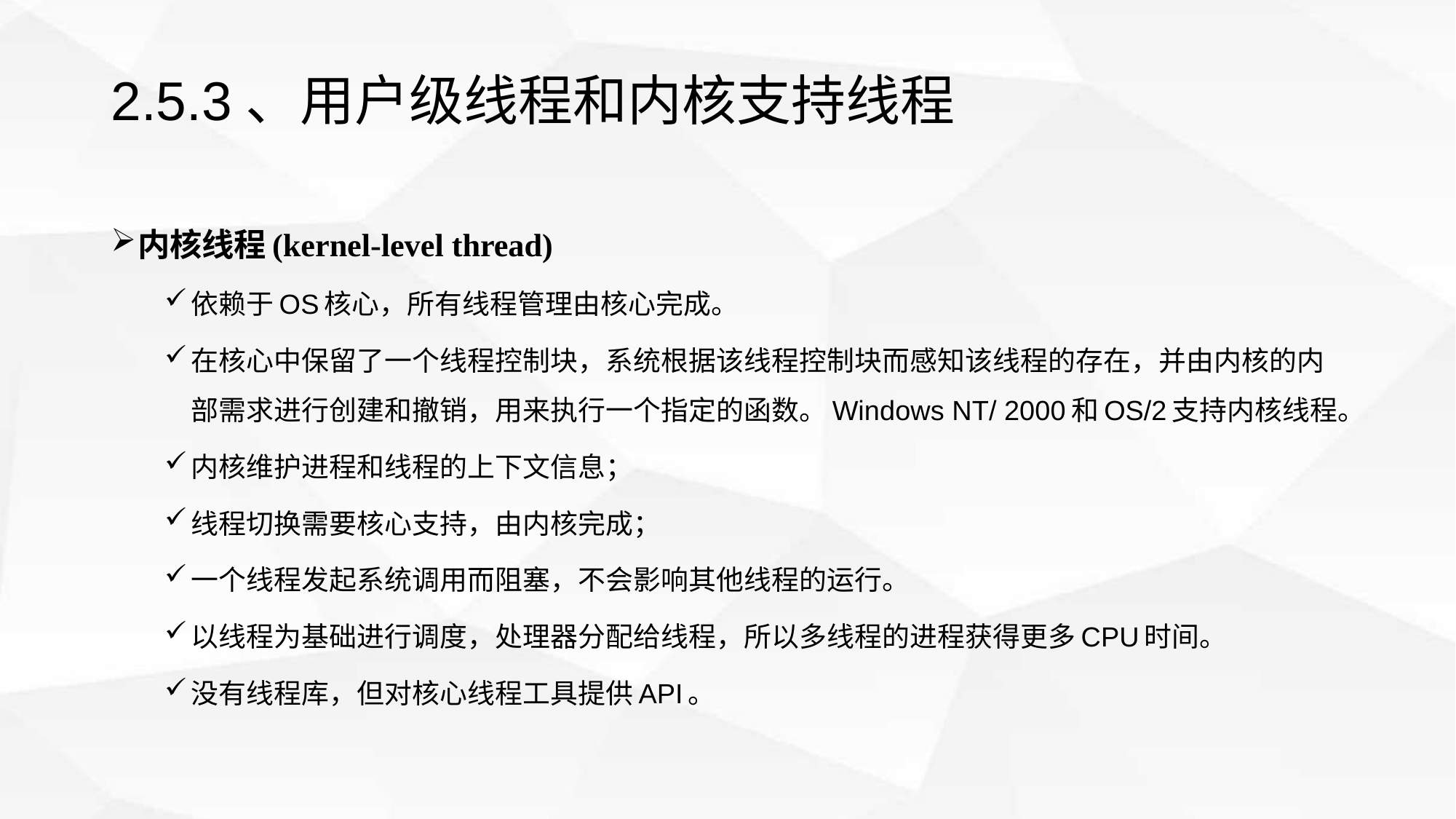

# 2.5.3、用户级线程和内核支持线程
内核线程(kernel-level thread)
依赖于OS核心，所有线程管理由核心完成。
在核心中保留了一个线程控制块，系统根据该线程控制块而感知该线程的存在，并由内核的内部需求进行创建和撤销，用来执行一个指定的函数。Windows NT/ 2000和OS/2支持内核线程。
内核维护进程和线程的上下文信息；
线程切换需要核心支持，由内核完成；
一个线程发起系统调用而阻塞，不会影响其他线程的运行。
以线程为基础进行调度，处理器分配给线程，所以多线程的进程获得更多CPU时间。
没有线程库，但对核心线程工具提供API。